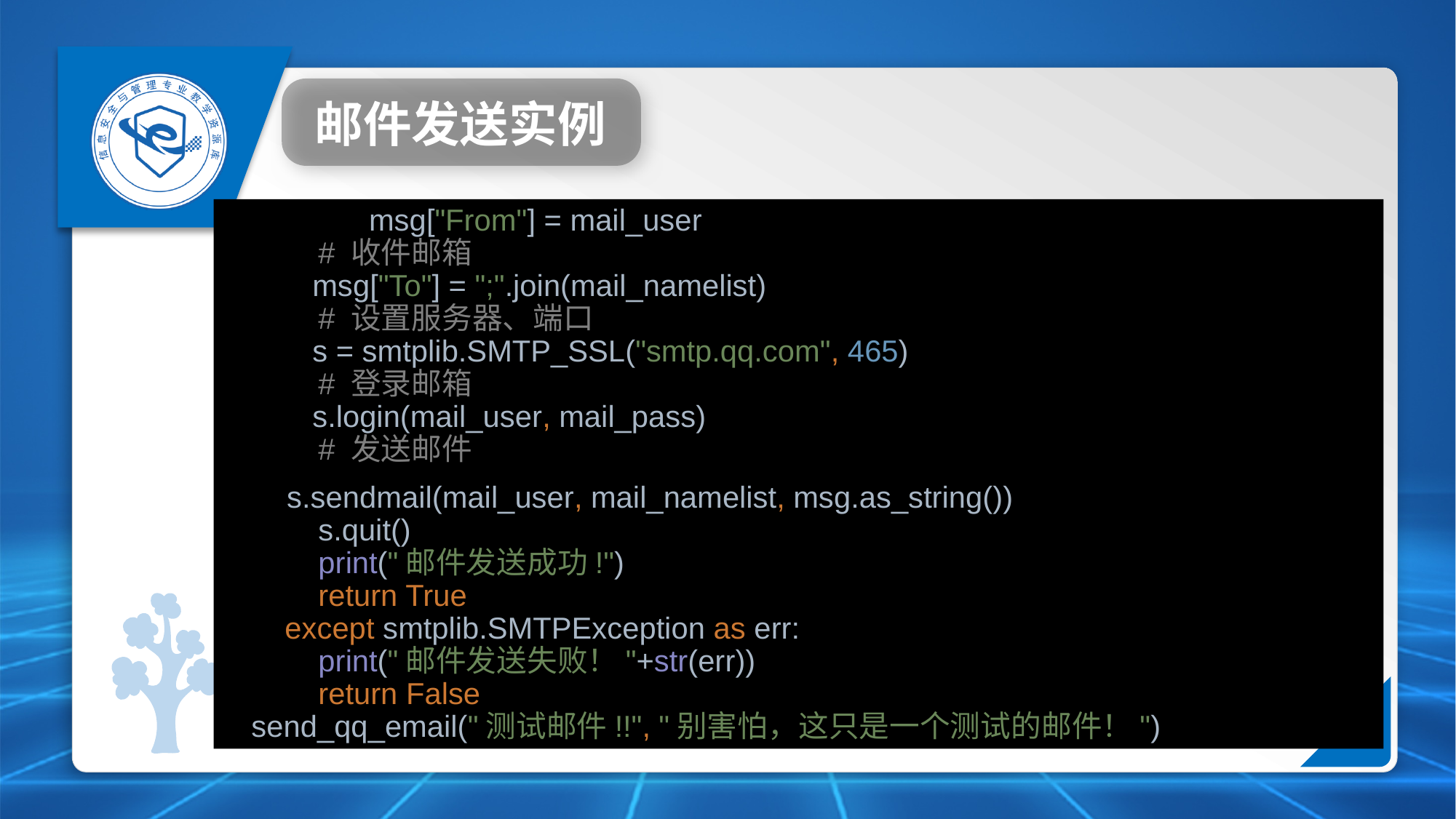

邮件发送实例
	 msg["From"] = mail_user
        # 收件邮箱
        msg["To"] = ";".join(mail_namelist)
        # 设置服务器、端口
        s = smtplib.SMTP_SSL("smtp.qq.com", 465)
        # 登录邮箱
        s.login(mail_user, mail_pass)
        # 发送邮件
 s.sendmail(mail_user, mail_namelist, msg.as_string())
        s.quit()
        print("邮件发送成功!")
        return True
    except smtplib.SMTPException as err:
        print("邮件发送失败！"+str(err))
        return False
send_qq_email("测试邮件!!", "别害怕，这只是一个测试的邮件！")